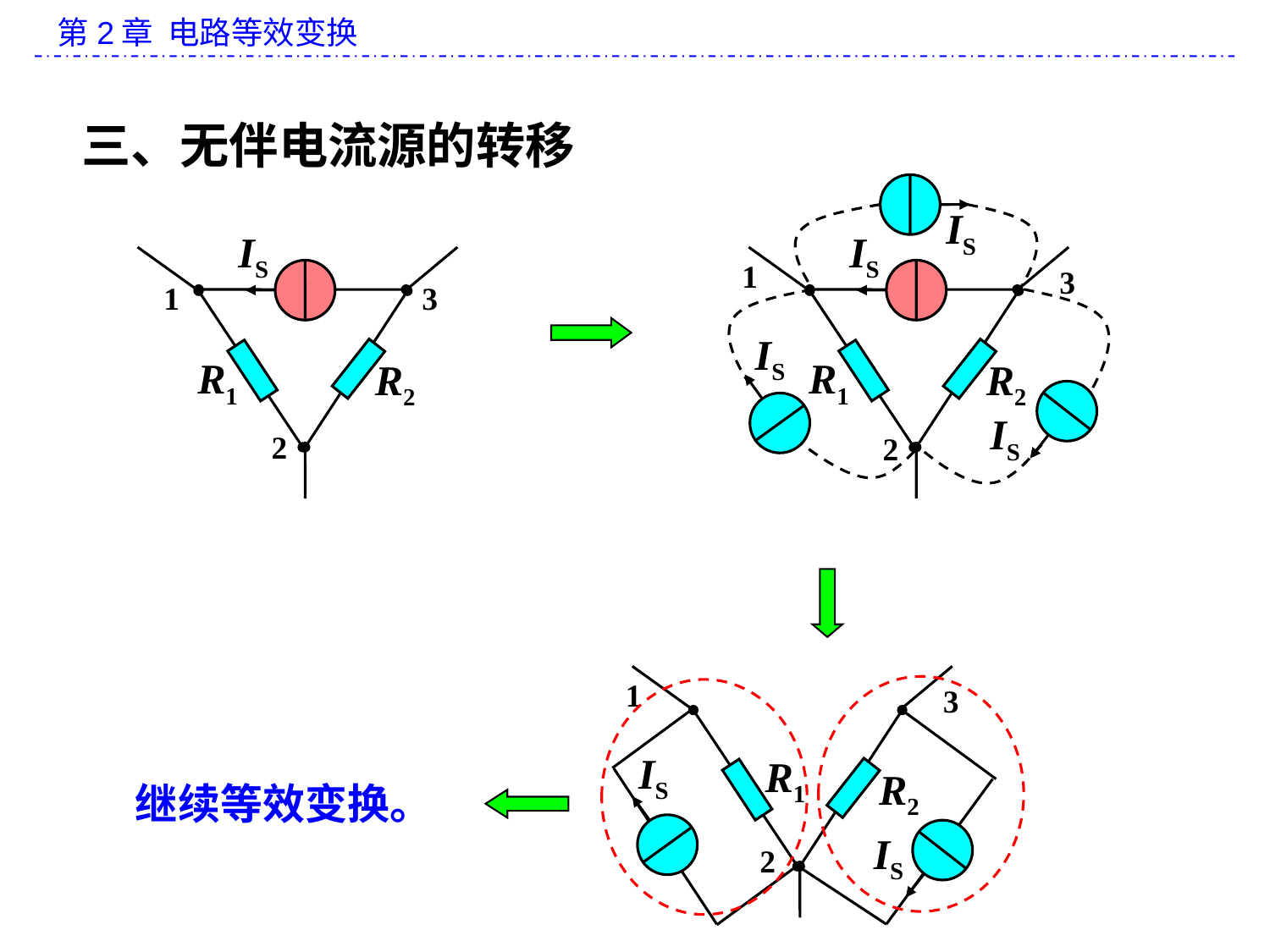

三、无伴电流源的转移

IS

IS

1
3

IS
R1
R2

IS
2

IS

3
1

R1
R2

2

1
3

IS
R1
R2

IS

2

继续等效变换。